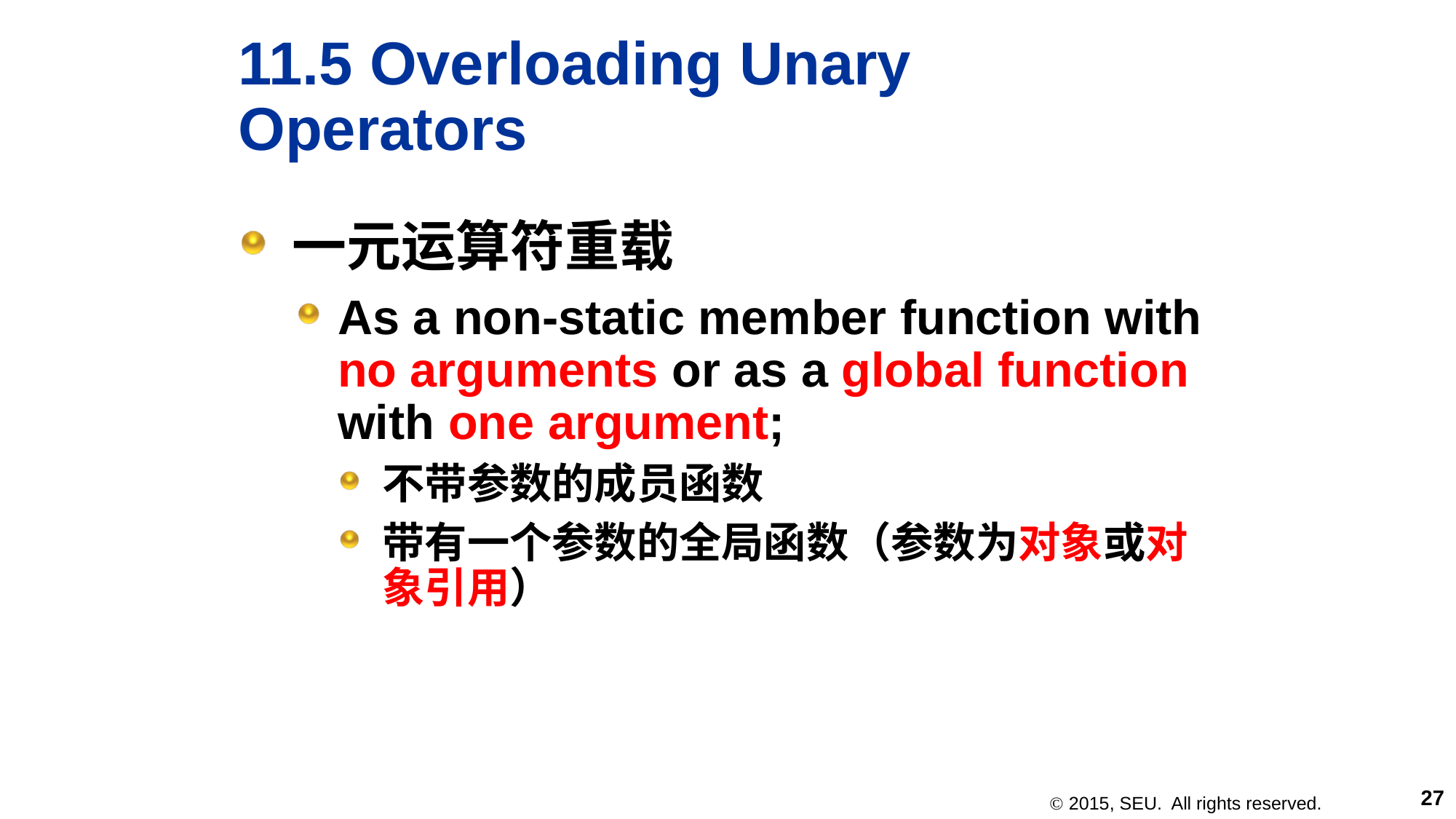

# 11.5 Overloading Unary Operators
一元运算符重载
As a non-static member function with no arguments or as a global function with one argument;
不带参数的成员函数
带有一个参数的全局函数（参数为对象或对象引用）